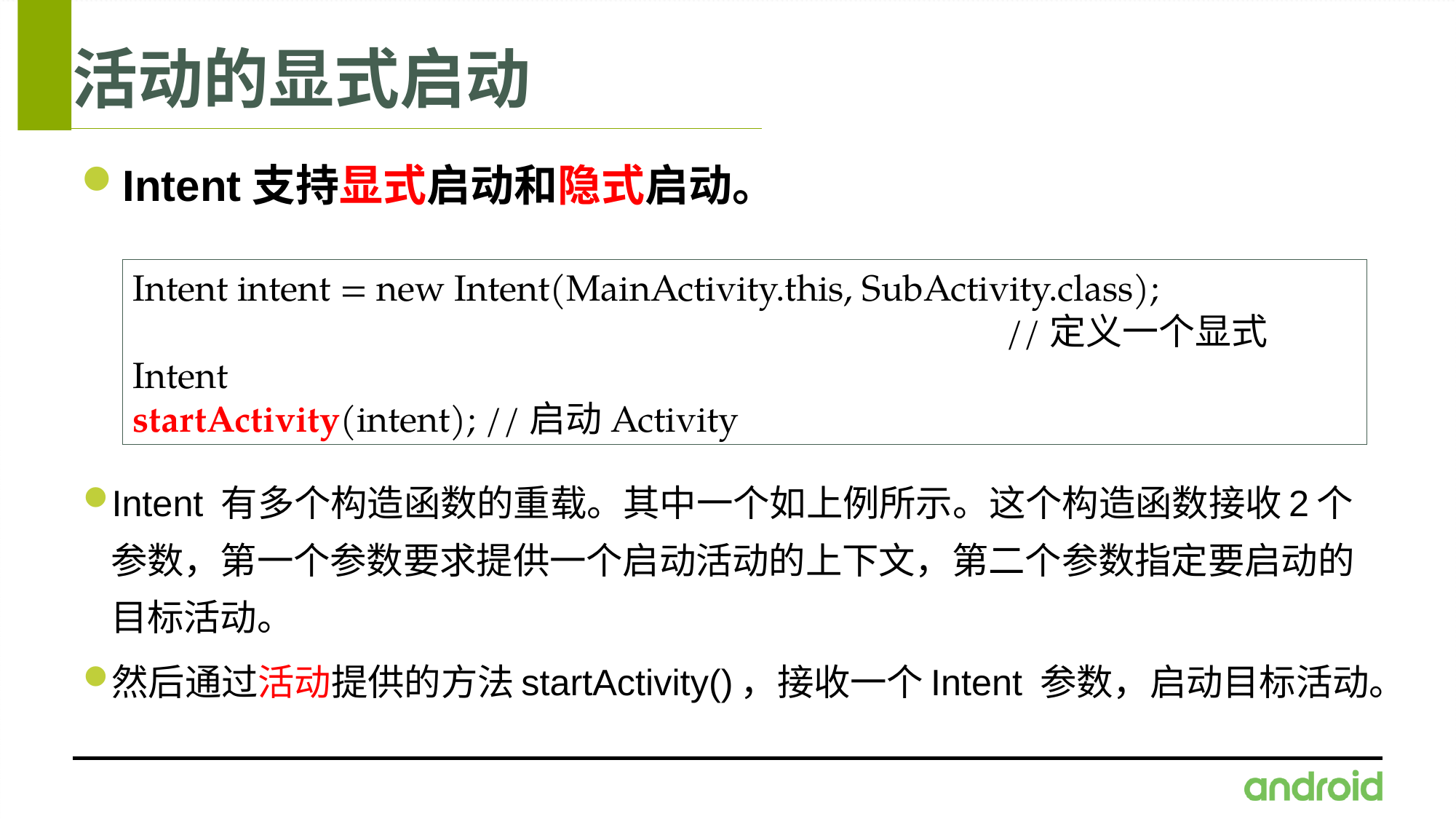

# 活动的显式启动
Intent支持显式启动和隐式启动。

Intent intent = new Intent(MainActivity.this, SubActivity.class);
								//定义一个显式Intent
startActivity(intent); //启动Activity
Intent 有多个构造函数的重载。其中一个如上例所示。这个构造函数接收2个参数，第一个参数要求提供一个启动活动的上下文，第二个参数指定要启动的目标活动。
然后通过活动提供的方法startActivity()，接收一个Intent 参数，启动目标活动。